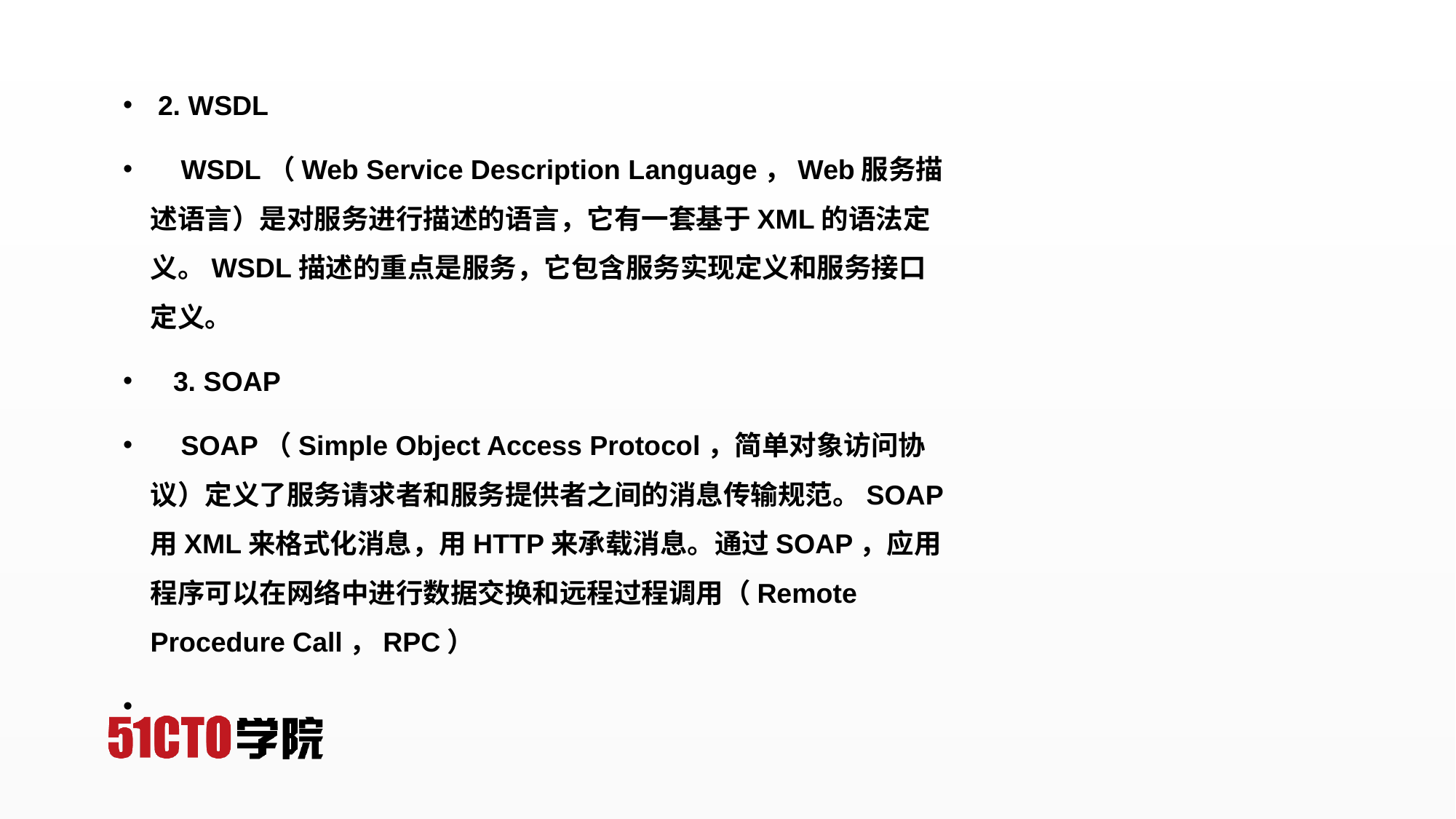

2. WSDL
    WSDL（Web Service Description Language，Web服务描述语言）是对服务进行描述的语言，它有一套基于XML的语法定义。WSDL描述的重点是服务，它包含服务实现定义和服务接口定义。
   3. SOAP
    SOAP（Simple Object Access Protocol，简单对象访问协议）定义了服务请求者和服务提供者之间的消息传输规范。SOAP用XML来格式化消息，用HTTP来承载消息。通过SOAP，应用程序可以在网络中进行数据交换和远程过程调用（Remote Procedure Call，RPC）